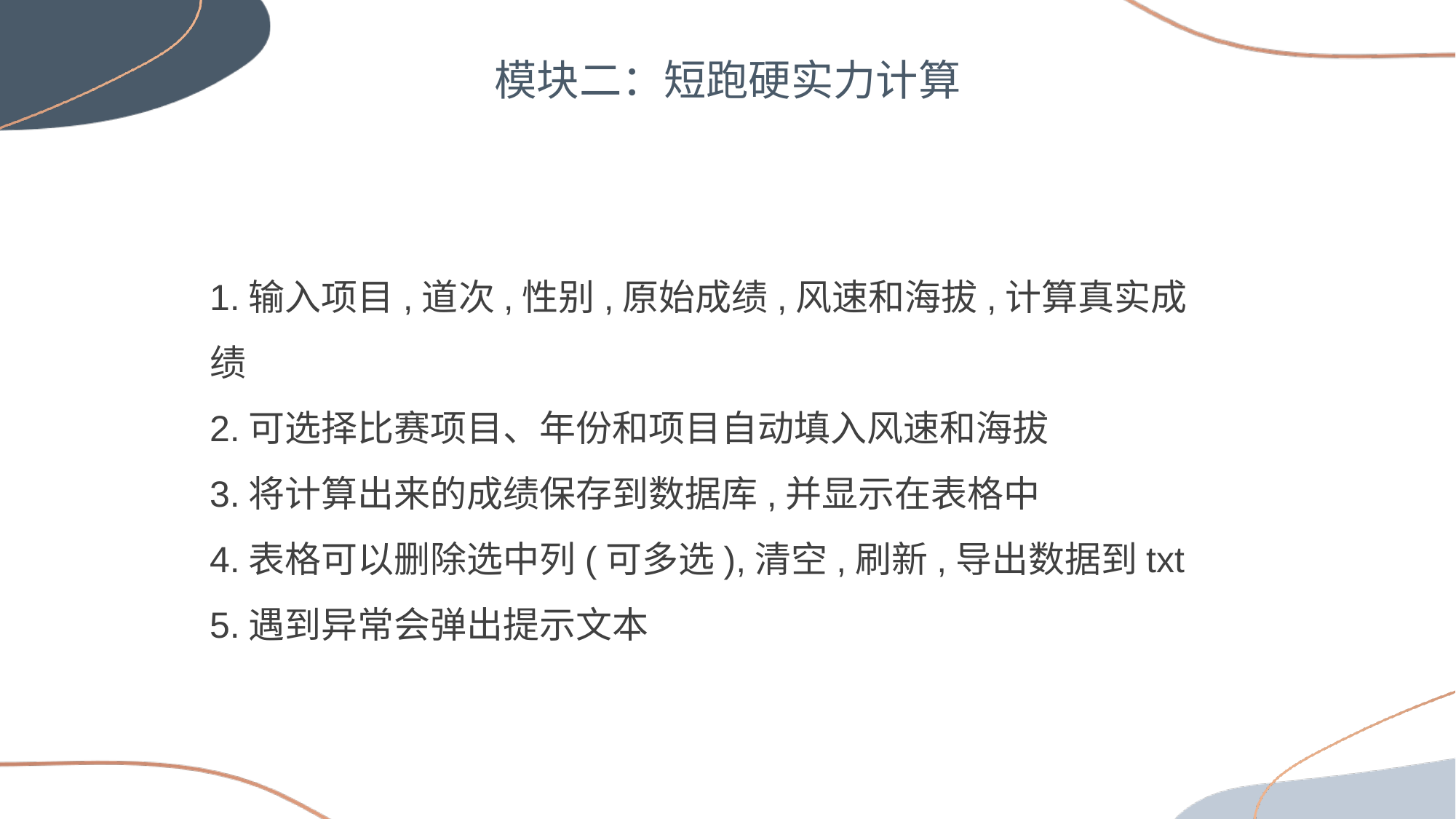

模块二：短跑硬实力计算
1.输入项目,道次,性别,原始成绩,风速和海拔,计算真实成绩
2.可选择比赛项目、年份和项目自动填入风速和海拔
3.将计算出来的成绩保存到数据库,并显示在表格中
4.表格可以删除选中列(可多选),清空,刷新,导出数据到txt
5.遇到异常会弹出提示文本